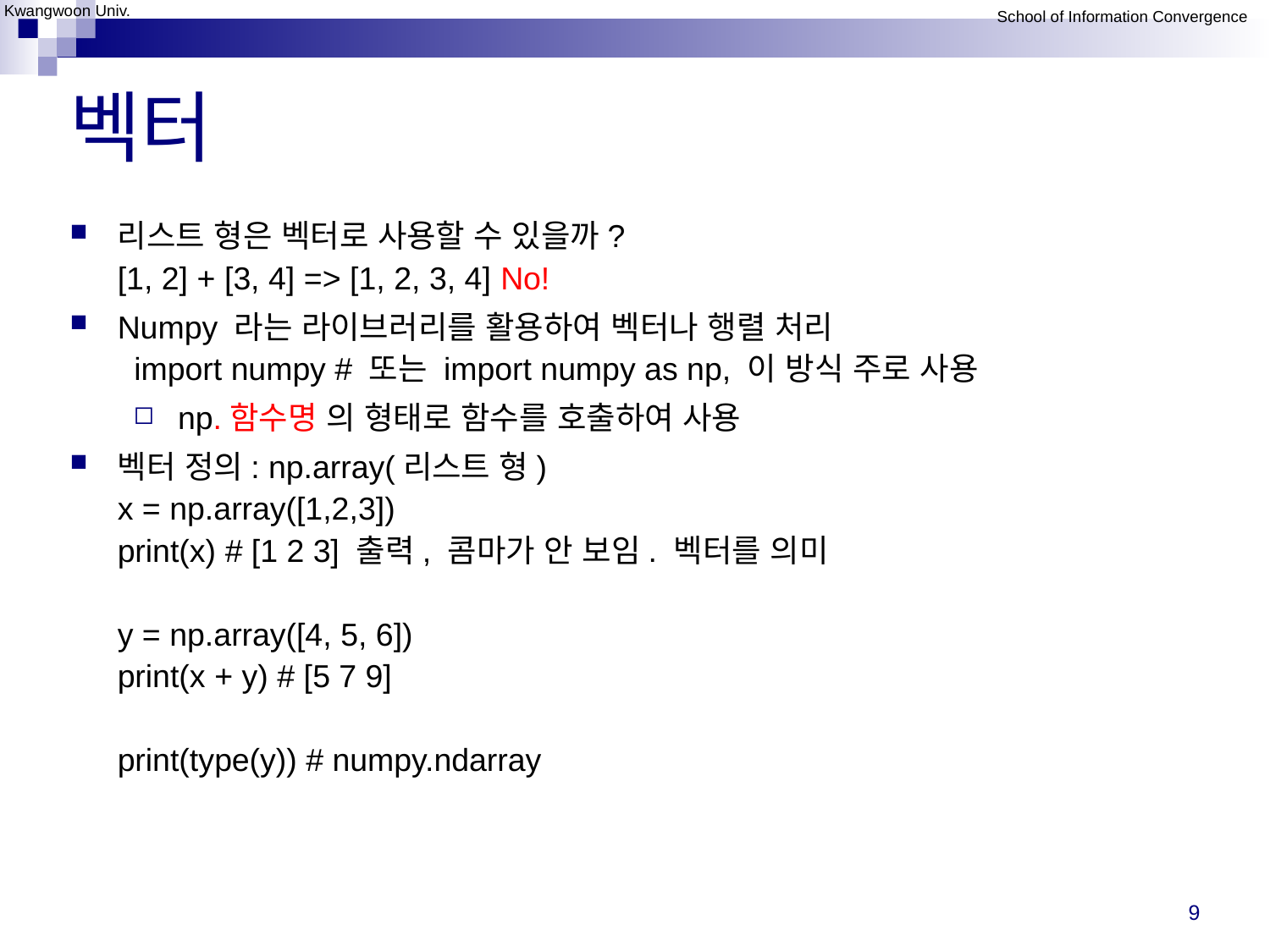

# 벡터
리스트 형은 벡터로 사용할 수 있을까?
[1, 2] + [3, 4] => [1, 2, 3, 4] No!
Numpy 라는 라이브러리를 활용하여 벡터나 행렬 처리
 import numpy # 또는 import numpy as np, 이 방식 주로 사용
np.함수명 의 형태로 함수를 호출하여 사용
벡터 정의: np.array(리스트 형)
x = np.array([1,2,3])
print(x) # [1 2 3] 출력, 콤마가 안 보임. 벡터를 의미
y = np.array([4, 5, 6])
print(x + y) # [5 7 9]
print(type(y)) # numpy.ndarray
9